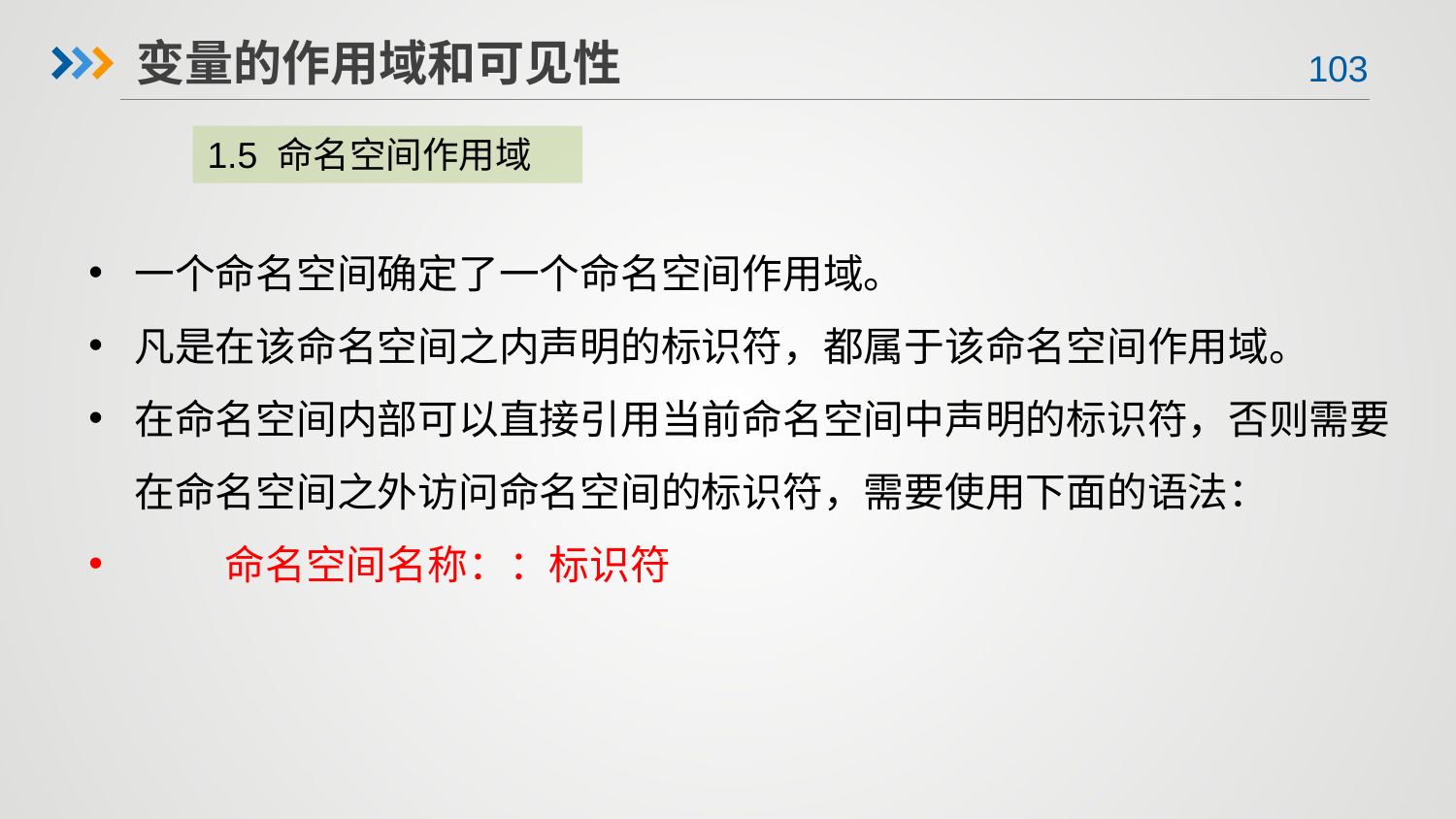

变量的作用域和可见性
1.5 命名空间作用域
一个命名空间确定了一个命名空间作用域。
凡是在该命名空间之内声明的标识符，都属于该命名空间作用域。
在命名空间内部可以直接引用当前命名空间中声明的标识符，否则需要在命名空间之外访问命名空间的标识符，需要使用下面的语法：
         命名空间名称：：标识符